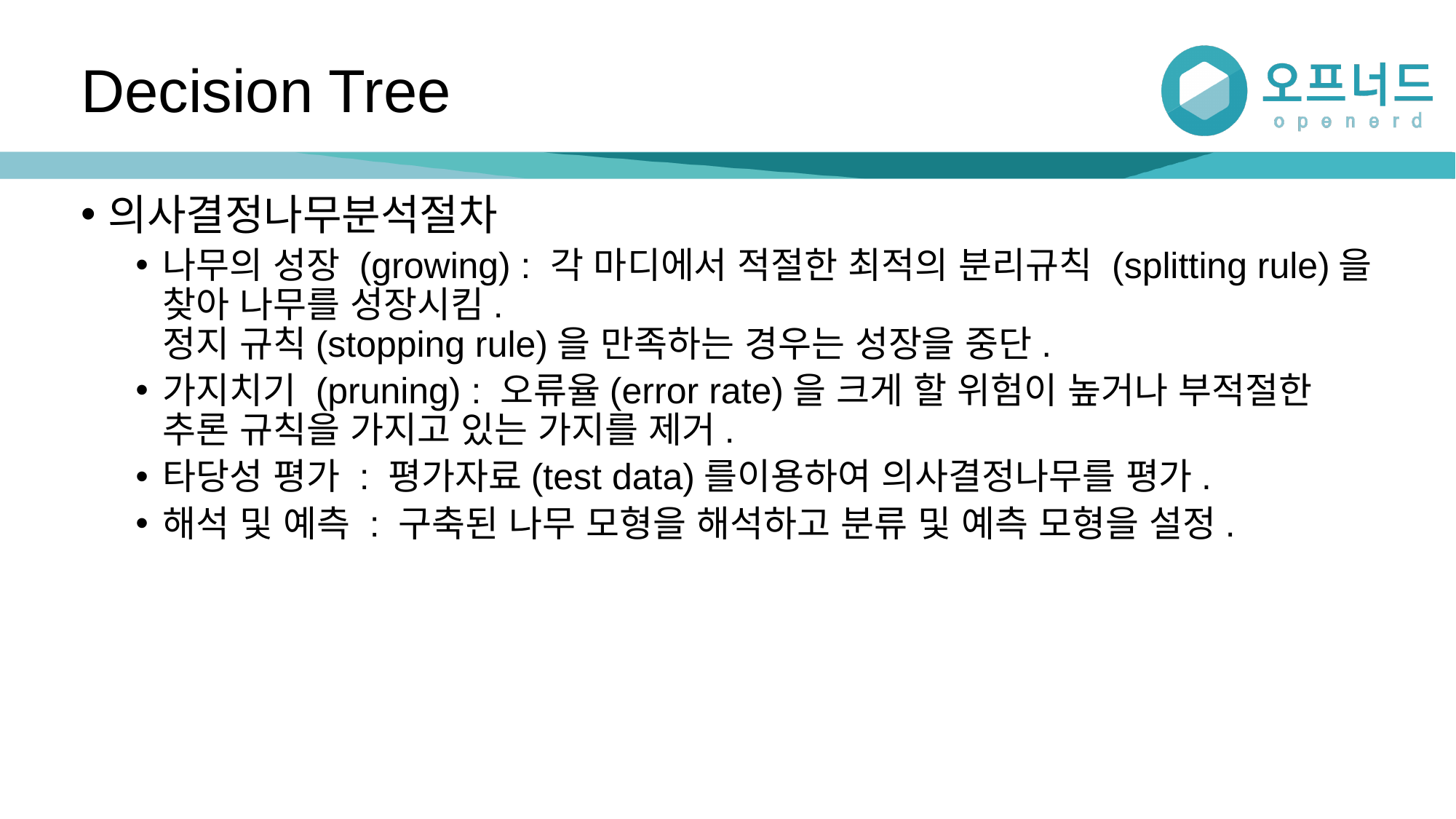

# Decision Tree
의사결정나무분석절차
나무의 성장 (growing) : 각 마디에서 적절한 최적의 분리규칙 (splitting rule)을 찾아 나무를 성장시킴.
정지 규칙(stopping rule)을 만족하는 경우는 성장을 중단.
가지치기 (pruning) : 오류율(error rate)을 크게 할 위험이 높거나 부적절한 추론 규칙을 가지고 있는 가지를 제거.
타당성 평가 : 평가자료(test data)를이용하여 의사결정나무를 평가.
해석 및 예측 : 구축된 나무 모형을 해석하고 분류 및 예측 모형을 설정.